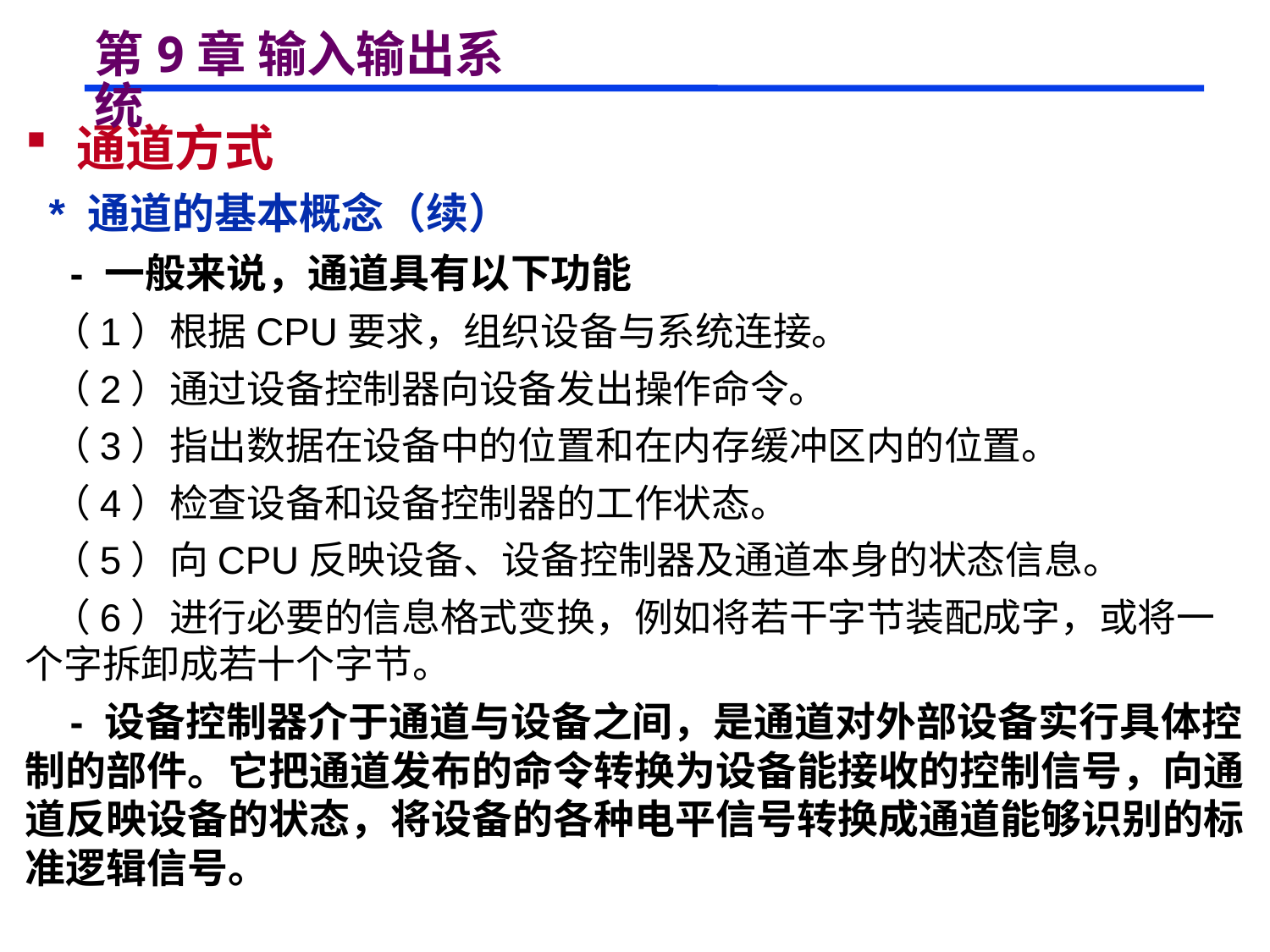

# 第9章 输入输出系统
 通道方式
  * 通道的基本概念（续）
    - 一般来说，通道具有以下功能
  （1）根据CPU要求，组织设备与系统连接。
  （2）通过设备控制器向设备发出操作命令。
  （3）指出数据在设备中的位置和在内存缓冲区内的位置。
  （4）检查设备和设备控制器的工作状态。
  （5）向CPU反映设备、设备控制器及通道本身的状态信息。
  （6）进行必要的信息格式变换，例如将若干字节装配成字，或将一个字拆卸成若十个字节。
    - 设备控制器介于通道与设备之间，是通道对外部设备实行具体控制的部件。它把通道发布的命令转换为设备能接收的控制信号，向通道反映设备的状态，将设备的各种电平信号转换成通道能够识别的标准逻辑信号。